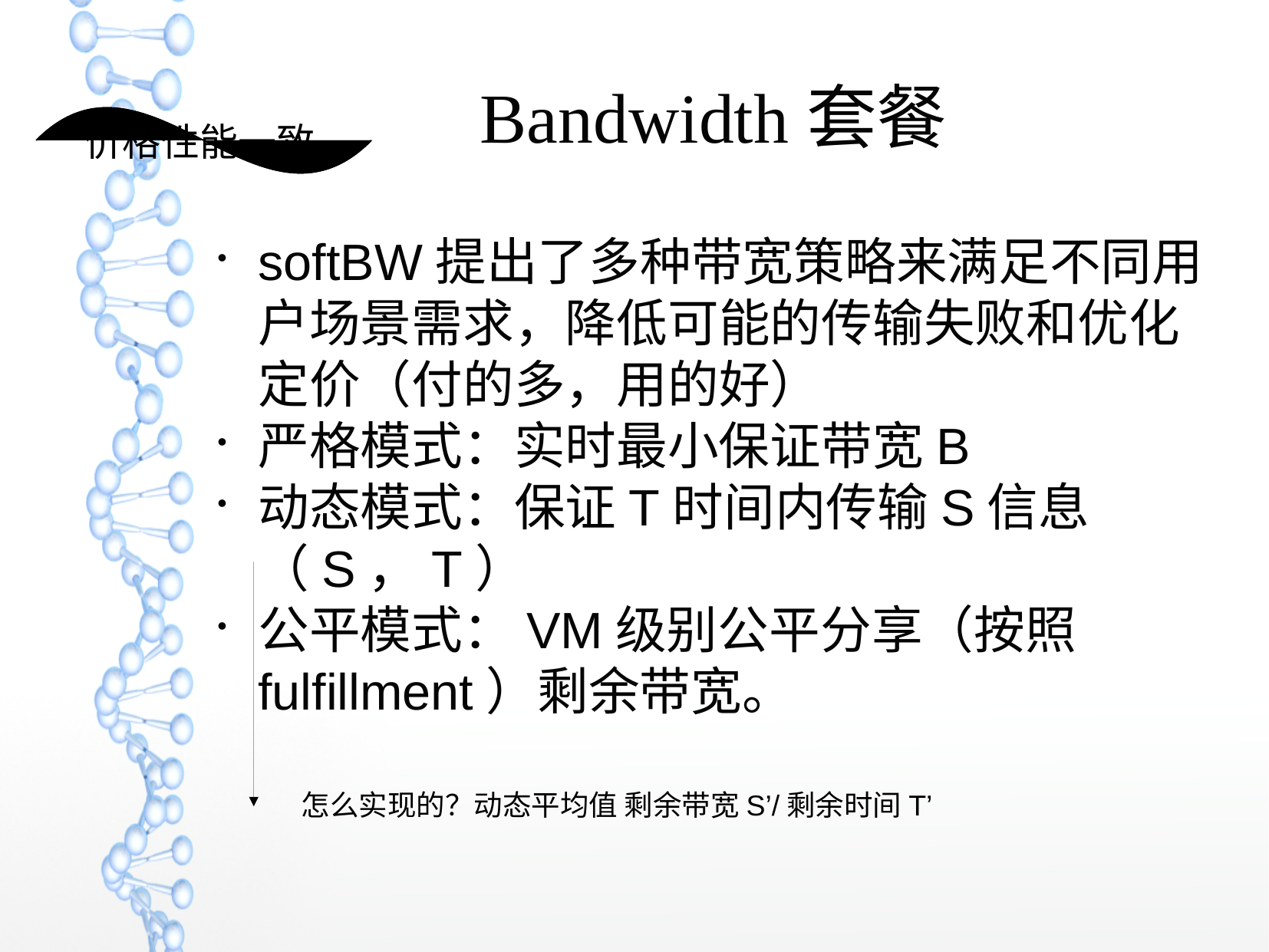

价格性能一致
Bandwidth套餐
softBW提出了多种带宽策略来满足不同用户场景需求，降低可能的传输失败和优化定价（付的多，用的好）
严格模式：实时最小保证带宽B
动态模式：保证T时间内传输S信息（S，T）
公平模式：VM级别公平分享（按照fulfillment）剩余带宽。

怎么实现的？动态平均值 剩余带宽S’/剩余时间T’